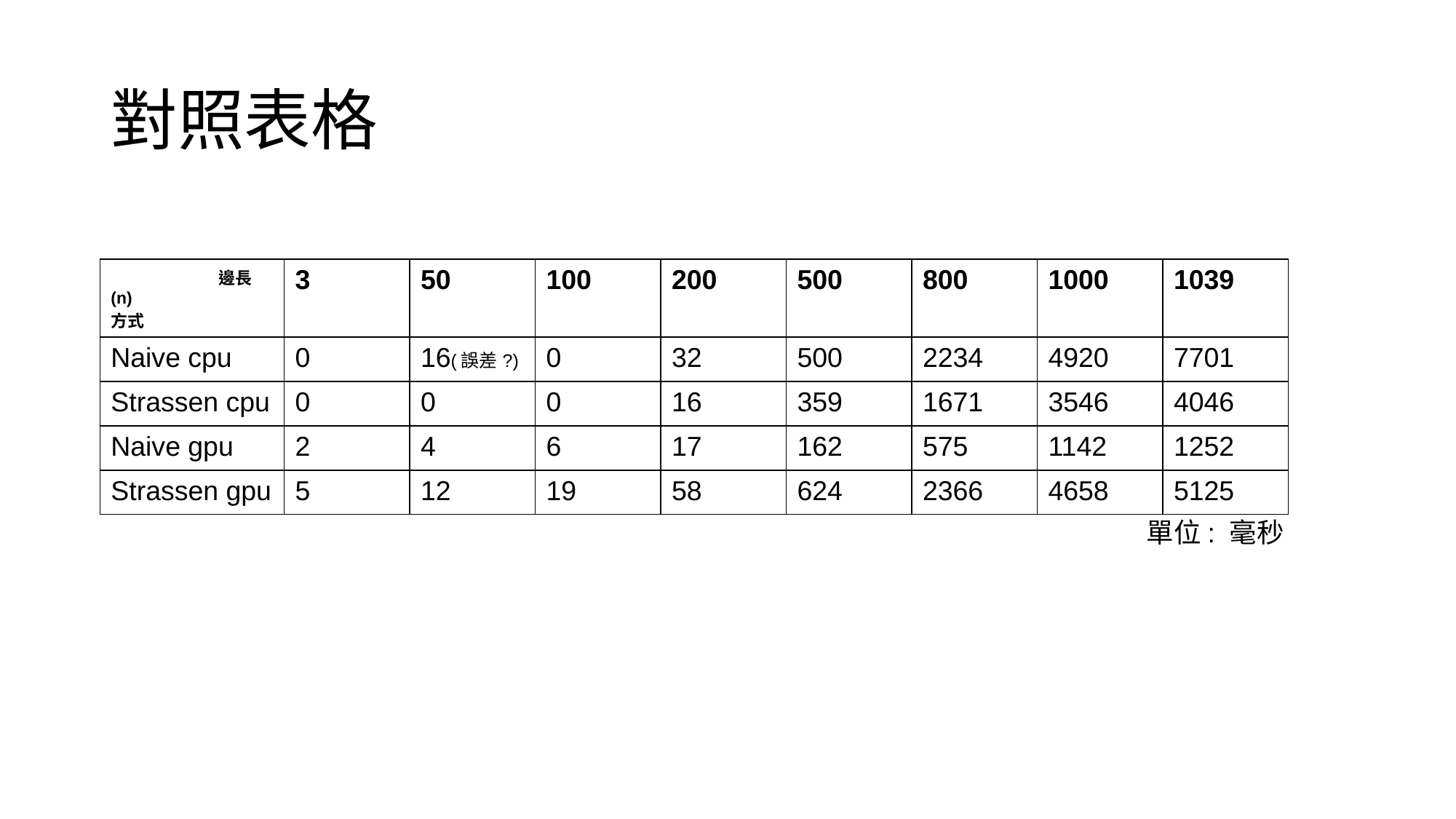

# 對照表格
| 邊長(n) 方式 | 3 | 50 | 100 | 200 | 500 | 800 | 1000 | 1039 |
| --- | --- | --- | --- | --- | --- | --- | --- | --- |
| Naive cpu | 0 | 16(誤差?) | 0 | 32 | 500 | 2234 | 4920 | 7701 |
| Strassen cpu | 0 | 0 | 0 | 16 | 359 | 1671 | 3546 | 4046 |
| Naive gpu | 2 | 4 | 6 | 17 | 162 | 575 | 1142 | 1252 |
| Strassen gpu | 5 | 12 | 19 | 58 | 624 | 2366 | 4658 | 5125 |
單位: 毫秒